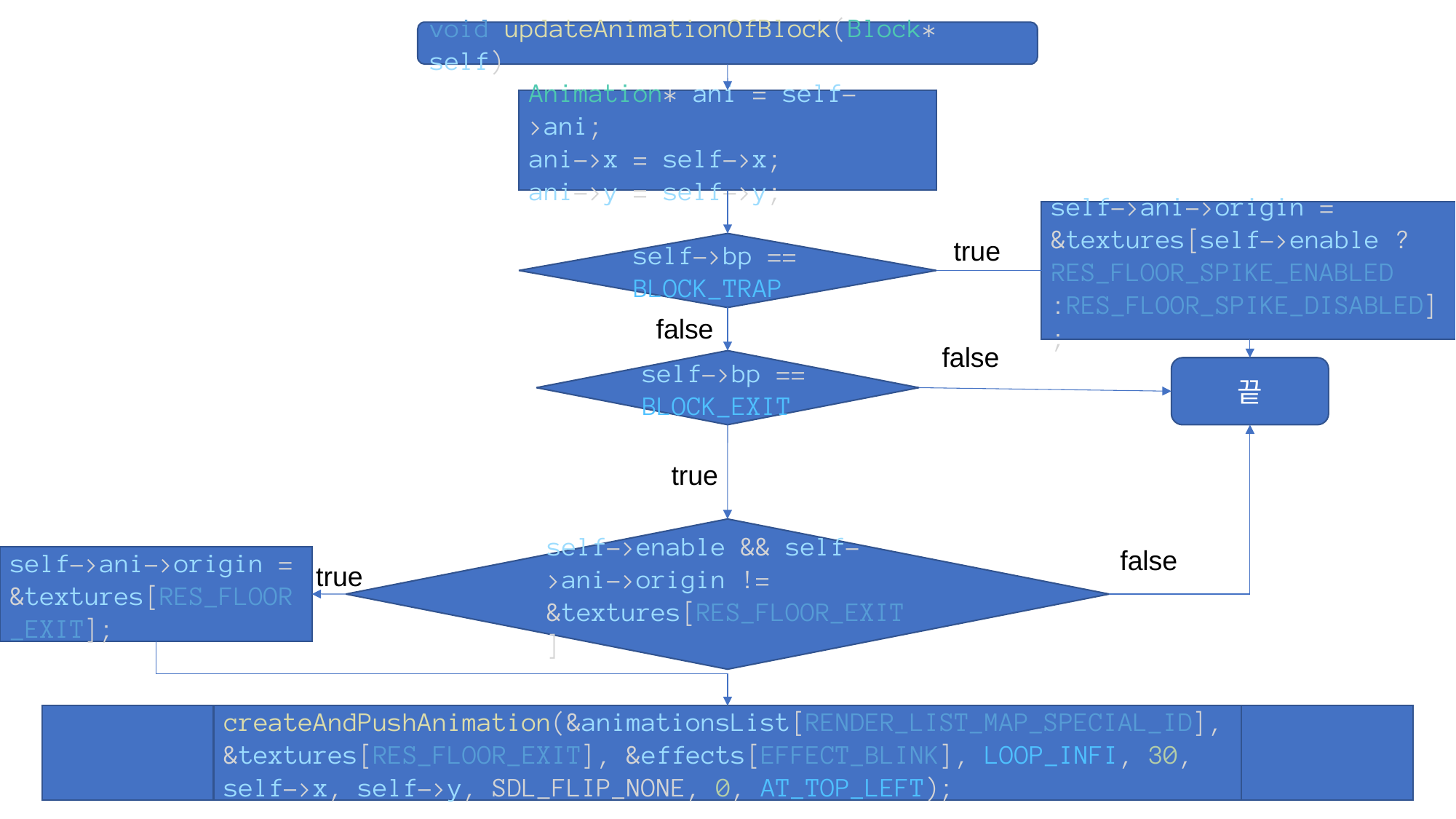

void updateAnimationOfBlock(Block* self)
Animation* ani = self->ani;
ani->x = self->x;
ani->y = self->y;
self->ani->origin = &textures[self->enable ? RES_FLOOR_SPIKE_ENABLED
:RES_FLOOR_SPIKE_DISABLED];
true
self->bp == BLOCK_TRAP
false
false
self->bp == BLOCK_EXIT
끝
true
self->enable && self->ani->origin != &textures[RES_FLOOR_EXIT]
false
self->ani->origin = &textures[RES_FLOOR_EXIT];
true
createAndPushAnimation(&animationsList[RENDER_LIST_MAP_SPECIAL_ID],
&textures[RES_FLOOR_EXIT], &effects[EFFECT_BLINK], LOOP_INFI, 30, self->x, self->y, SDL_FLIP_NONE, 0, AT_TOP_LEFT);